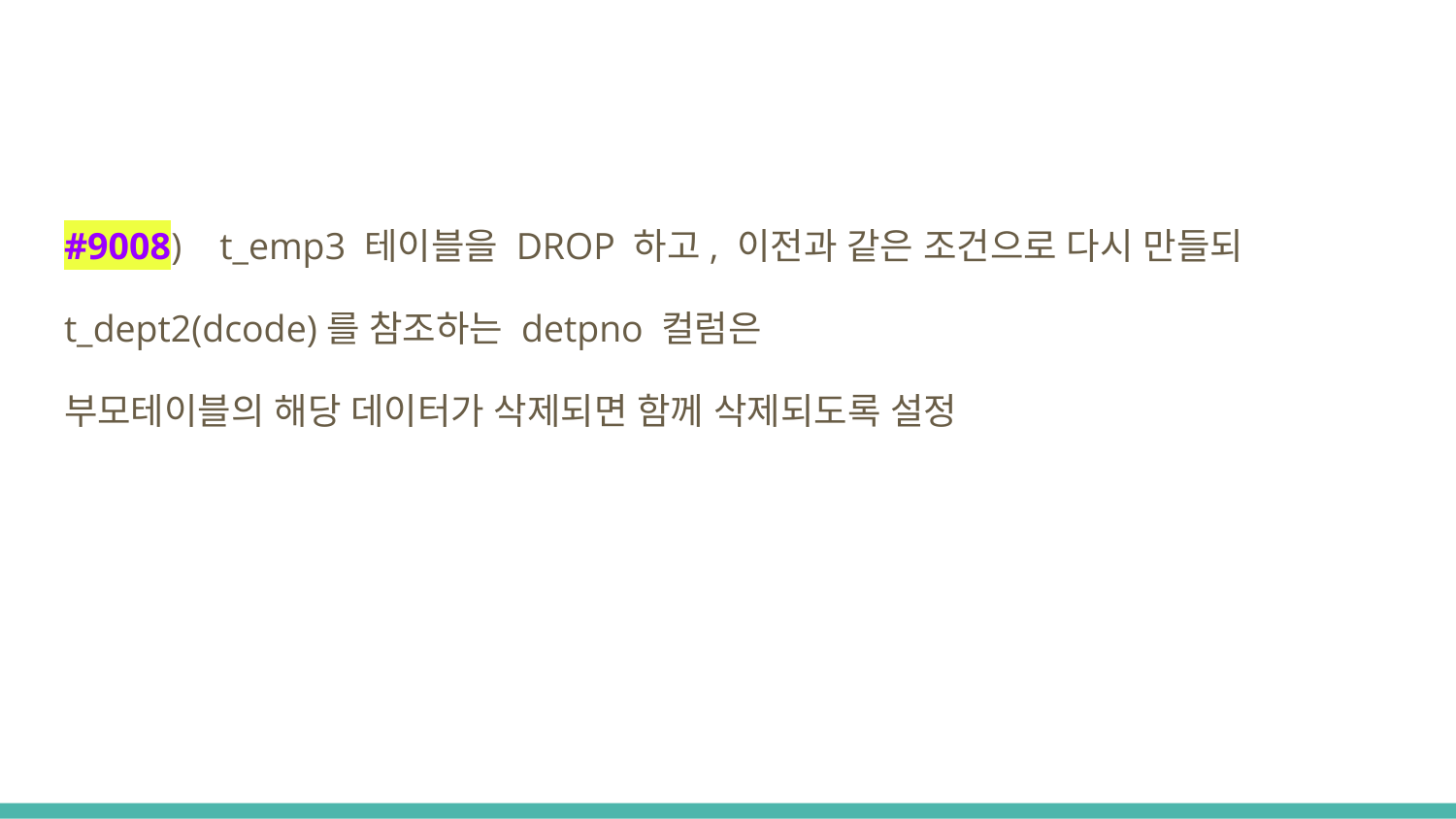

#
#9008)    t_emp3 테이블을 DROP 하고, 이전과 같은 조건으로 다시 만들되
t_dept2(dcode)를 참조하는 detpno 컬럼은
부모테이블의 해당 데이터가 삭제되면 함께 삭제되도록 설정